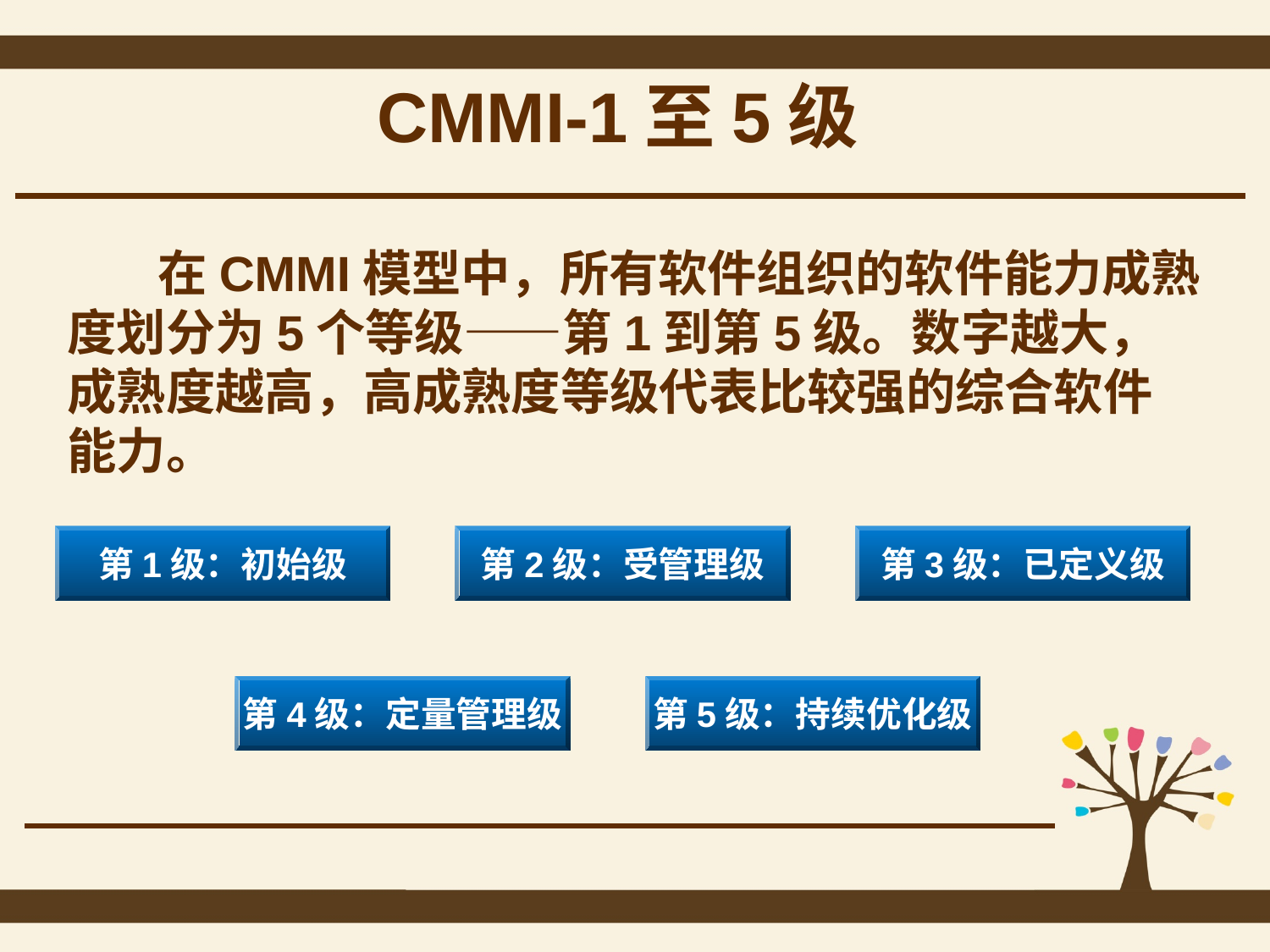

CMMI-1至5级
       在CMMI模型中，所有软件组织的软件能力成熟度划分为5个等级——第1到第5级。数字越大，成熟度越高，高成熟度等级代表比较强的综合软件能力。

第1级：初始级
第2级：受管理级
第3级：已定义级
第4级：定量管理级
第5级：持续优化级